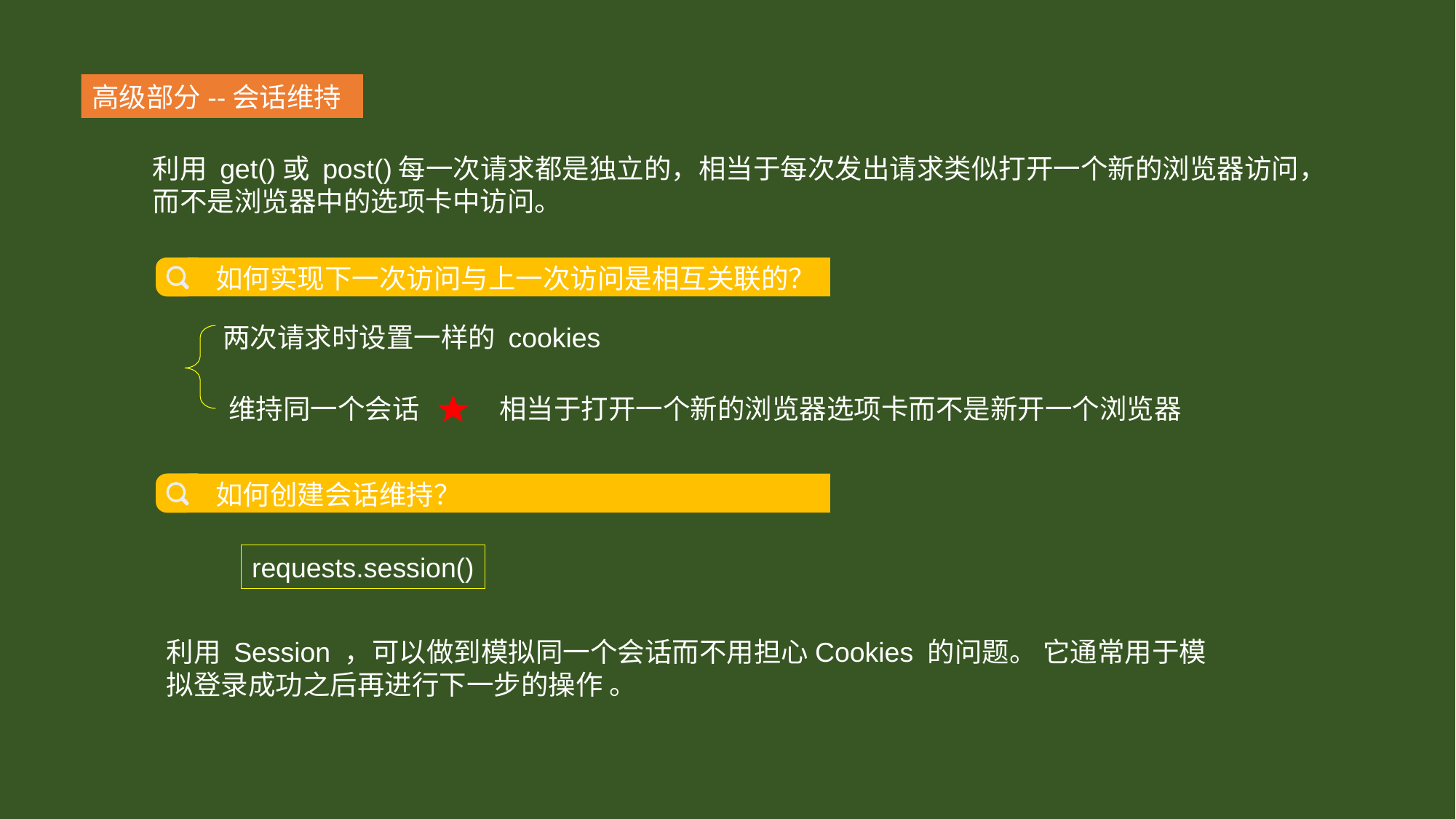

高级部分--会话维持
利用 get()或 post()每一次请求都是独立的，相当于每次发出请求类似打开一个新的浏览器访问，而不是浏览器中的选项卡中访问。
如何实现下一次访问与上一次访问是相互关联的？

两次请求时设置一样的 cookies

相当于打开一个新的浏览器选项卡而不是新开一个浏览器
维持同一个会话

如何创建会话维持？

requests.session()
利用 Session ，可以做到模拟同一个会话而不用担心Cookies 的问题。 它通常用于模拟登录成功之后再进行下一步的操作 。